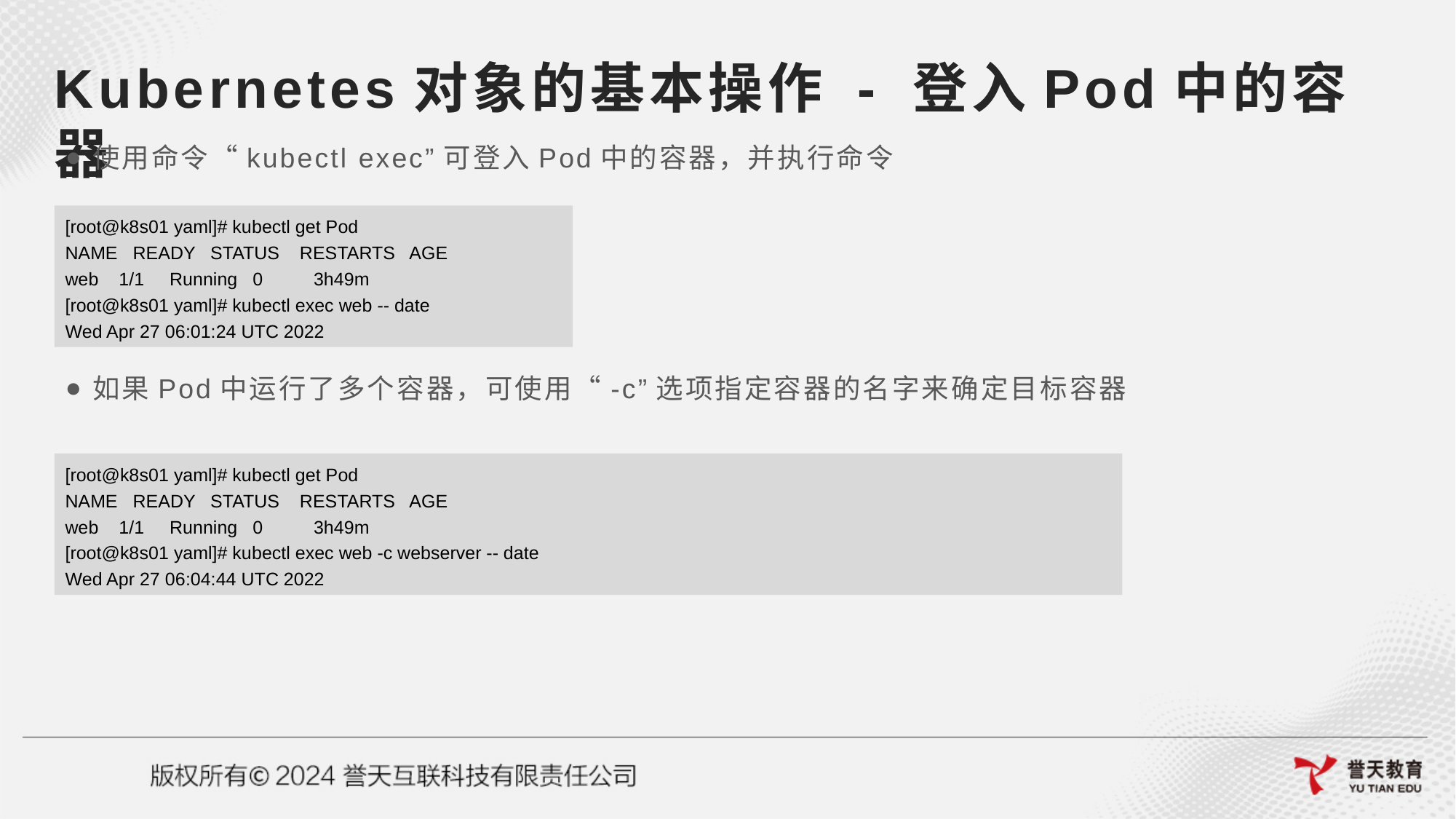

# Kubernetes对象的基本操作 - 登入Pod中的容器
使用命令“kubectl exec”可登入Pod中的容器，并执行命令

如果Pod中运行了多个容器，可使用“-c”选项指定容器的名字来确定目标容器

[root@k8s01 yaml]# kubectl get Pod
NAME   READY   STATUS    RESTARTS   AGE
web    1/1     Running   0          3h49m
[root@k8s01 yaml]# kubectl exec web -- date
Wed Apr 27 06:01:24 UTC 2022
[root@k8s01 yaml]# kubectl get Pod
NAME   READY   STATUS    RESTARTS   AGE
web    1/1     Running   0          3h49m
[root@k8s01 yaml]# kubectl exec web -c webserver -- date
Wed Apr 27 06:04:44 UTC 2022